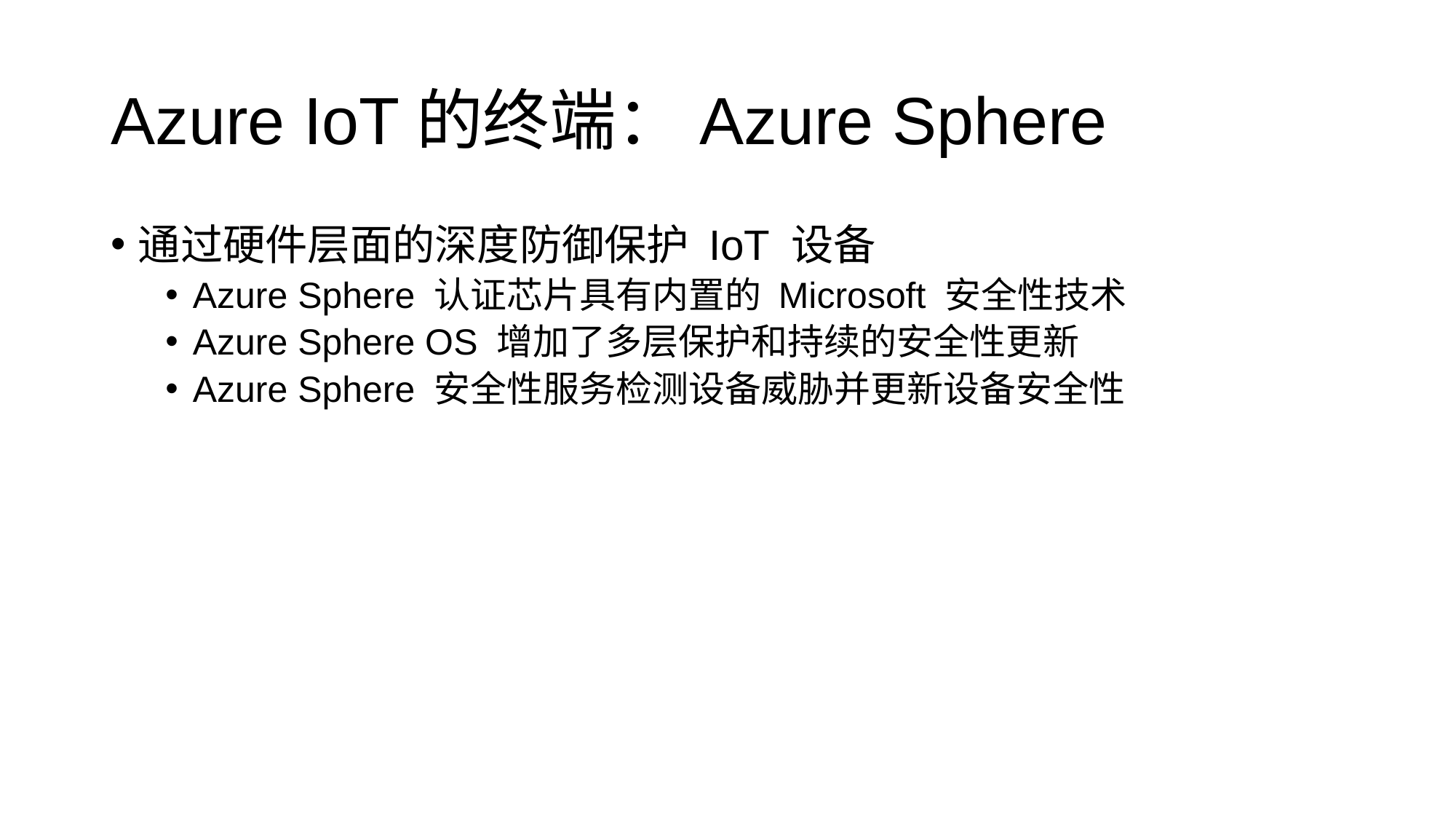

# Azure IoT的终端：Azure Sphere
通过硬件层面的深度防御保护 IoT 设备
Azure Sphere 认证芯片具有内置的 Microsoft 安全性技术
Azure Sphere OS 增加了多层保护和持续的安全性更新
Azure Sphere 安全性服务检测设备威胁并更新设备安全性